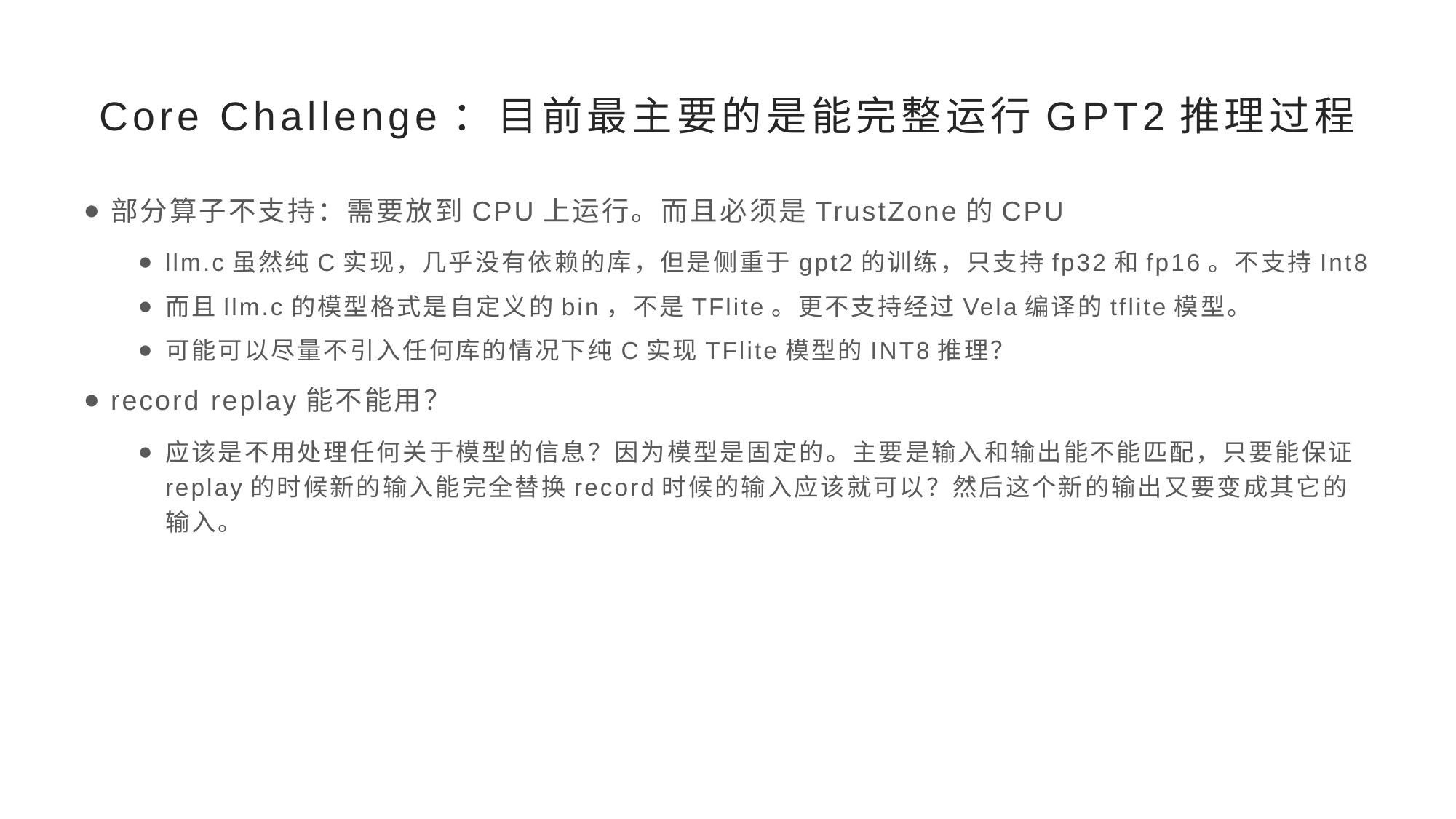

# Core Challenge：目前最主要的是能完整运行GPT2推理过程
部分算子不支持：需要放到CPU上运行。而且必须是TrustZone的CPU
llm.c虽然纯C实现，几乎没有依赖的库，但是侧重于gpt2的训练，只支持fp32和fp16。不支持Int8
而且llm.c的模型格式是自定义的bin，不是TFlite。更不支持经过Vela编译的tflite模型。
可能可以尽量不引入任何库的情况下纯C实现TFlite模型的INT8推理？
record replay能不能用？
应该是不用处理任何关于模型的信息？因为模型是固定的。主要是输入和输出能不能匹配，只要能保证replay的时候新的输入能完全替换record时候的输入应该就可以？然后这个新的输出又要变成其它的输入。